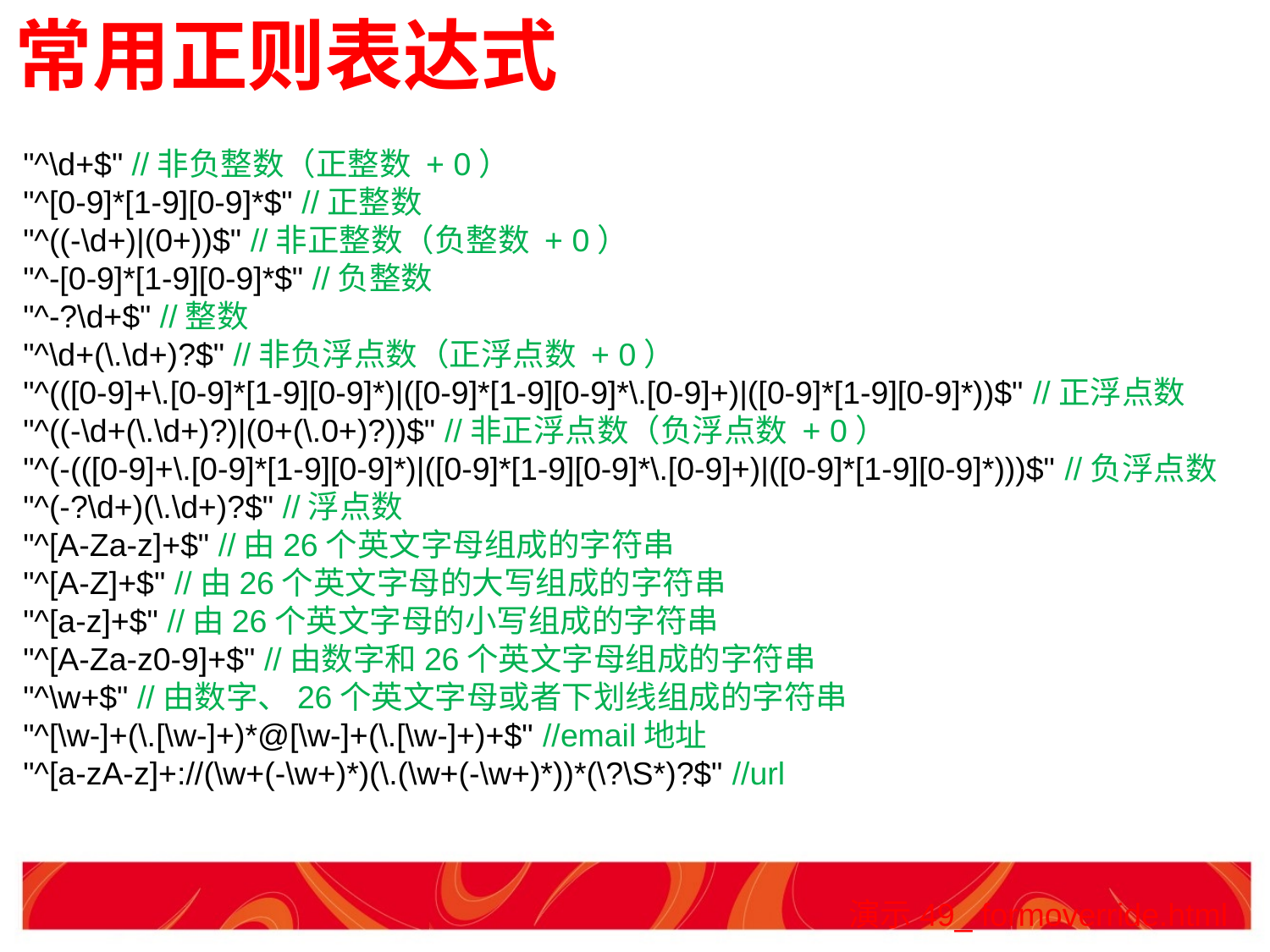

常用正则表达式
"^\d+$" //非负整数（正整数 + 0） 
"^[0-9]*[1-9][0-9]*$" //正整数 
"^((-\d+)|(0+))$" //非正整数（负整数 + 0） 
"^-[0-9]*[1-9][0-9]*$" //负整数 
"^-?\d+$" //整数 
"^\d+(\.\d+)?$" //非负浮点数（正浮点数 + 0） 
"^(([0-9]+\.[0-9]*[1-9][0-9]*)|([0-9]*[1-9][0-9]*\.[0-9]+)|([0-9]*[1-9][0-9]*))$" //正浮点数 
"^((-\d+(\.\d+)?)|(0+(\.0+)?))$" //非正浮点数（负浮点数 + 0） 
"^(-(([0-9]+\.[0-9]*[1-9][0-9]*)|([0-9]*[1-9][0-9]*\.[0-9]+)|([0-9]*[1-9][0-9]*)))$" //负浮点数 
"^(-?\d+)(\.\d+)?$" //浮点数 
"^[A-Za-z]+$" //由26个英文字母组成的字符串 
"^[A-Z]+$" //由26个英文字母的大写组成的字符串 
"^[a-z]+$" //由26个英文字母的小写组成的字符串 
"^[A-Za-z0-9]+$" //由数字和26个英文字母组成的字符串 
"^\w+$" //由数字、26个英文字母或者下划线组成的字符串 
"^[\w-]+(\.[\w-]+)*@[\w-]+(\.[\w-]+)+$" //email地址 
"^[a-zA-z]+://(\w+(-\w+)*)(\.(\w+(-\w+)*))*(\?\S*)?$" //url
演示49_ formoverride.html